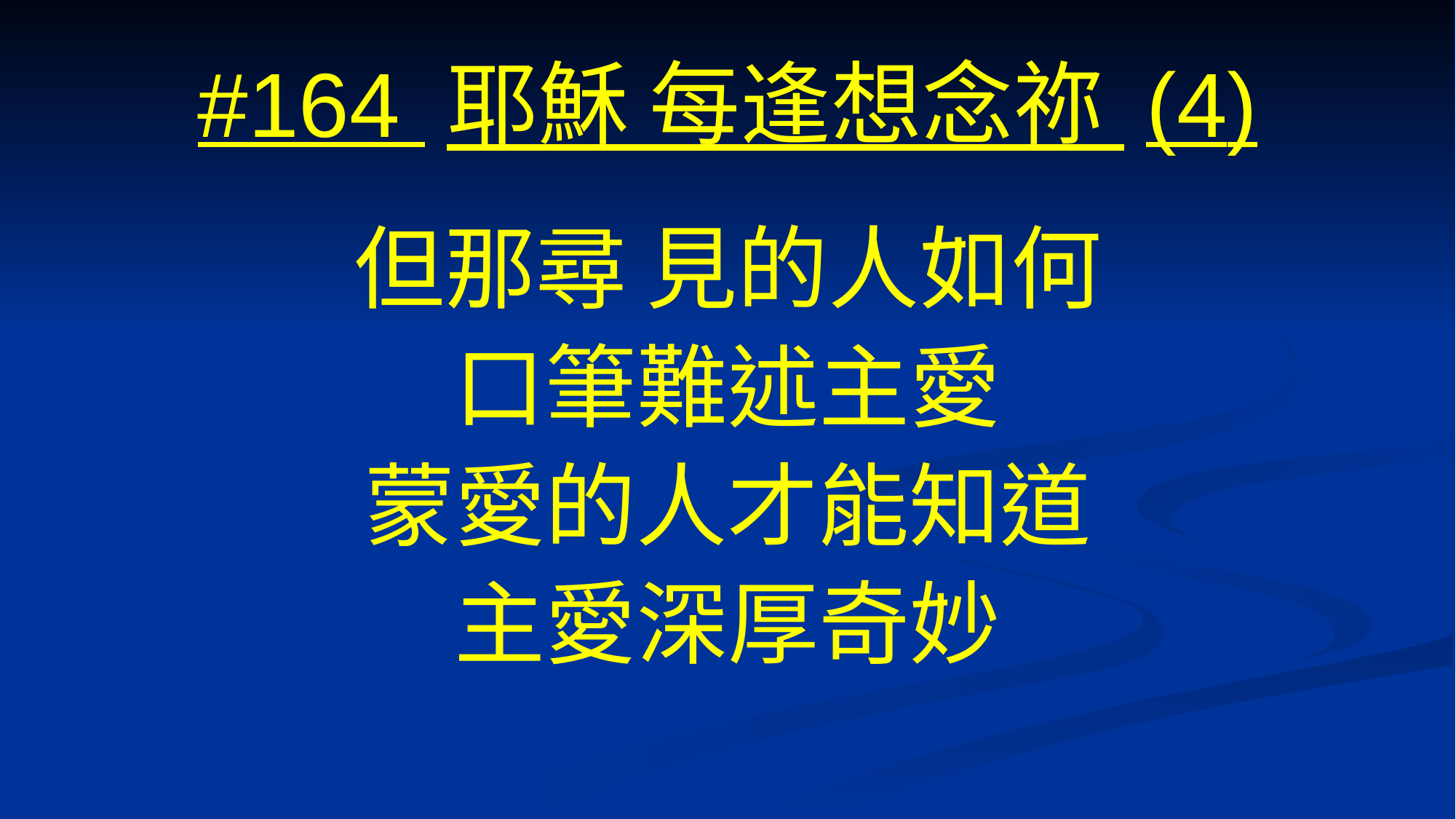

# #164 耶穌 每逢想念祢 (4)
但那尋 見的人如何
口筆難述主愛
蒙愛的人才能知道
主愛深厚奇妙